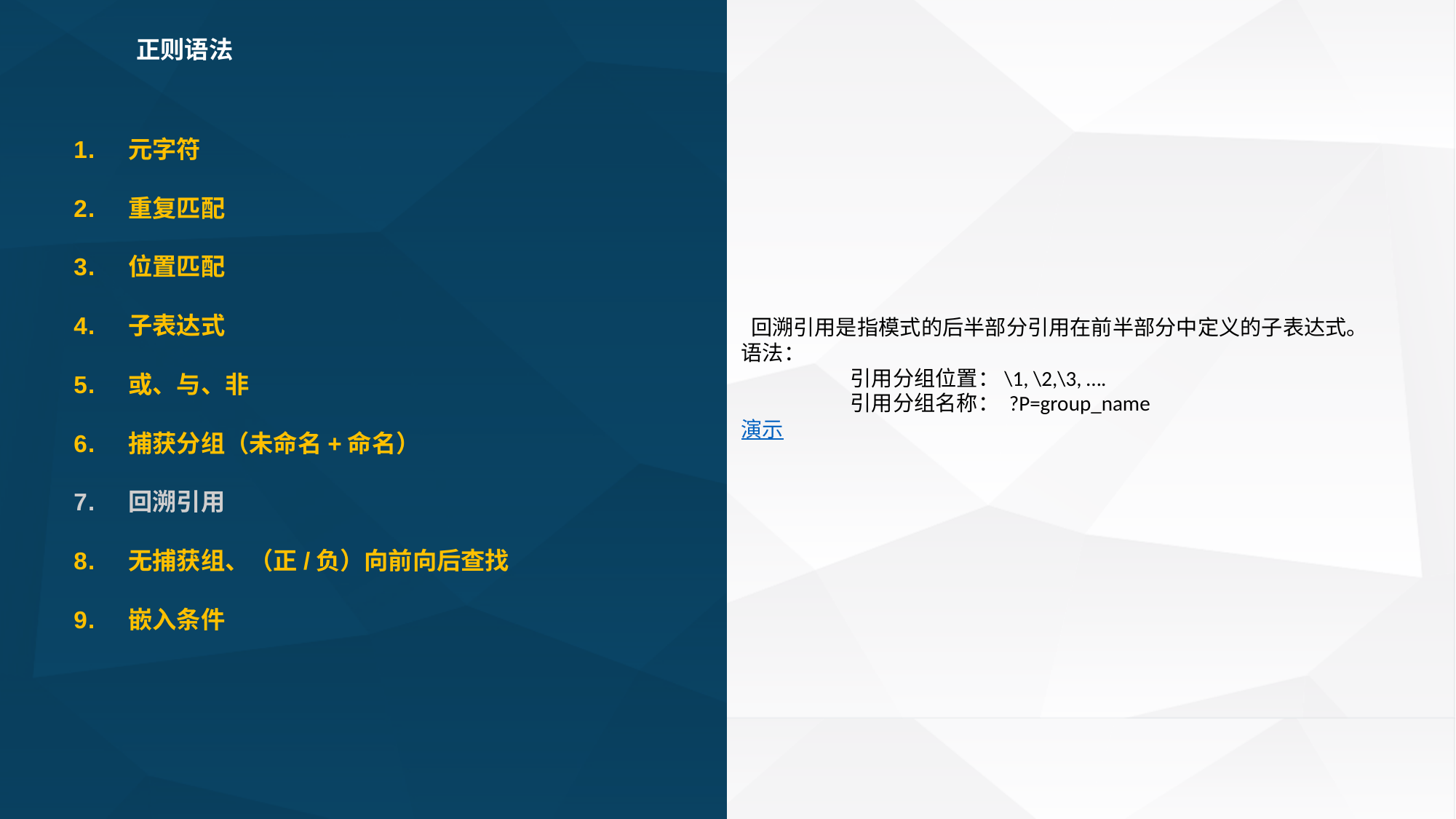

正则语法
 回溯引用是指模式的后半部分引用在前半部分中定义的子表达式。
语法：
	引用分组位置：\1, \2,\3, ….
	引用分组名称： ?P=group_name
演示
元字符
重复匹配
位置匹配
子表达式
或、与、非
捕获分组（未命名+命名）
回溯引用
无捕获组、（正/负）向前向后查找
嵌入条件